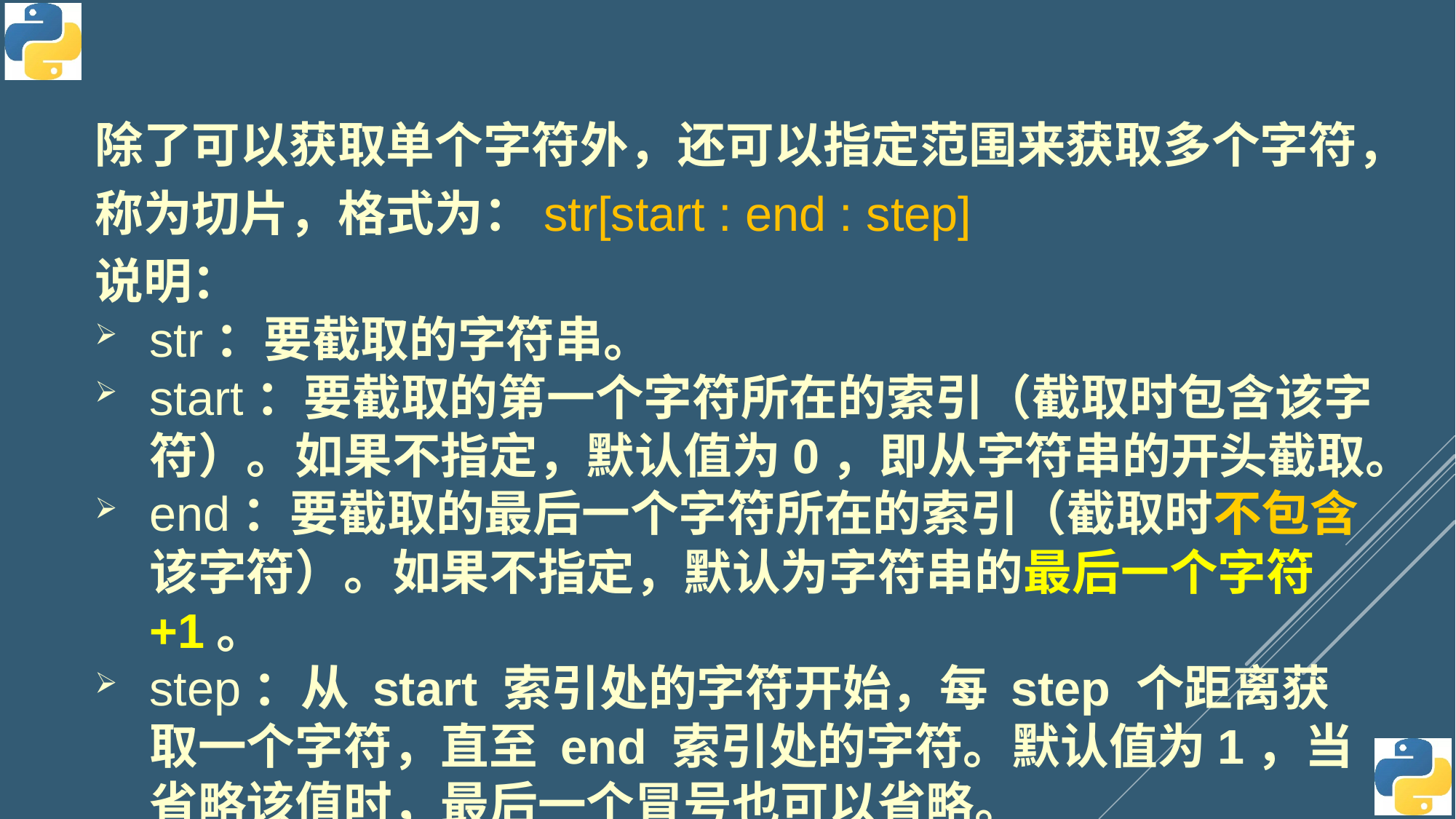

除了可以获取单个字符外，还可以指定范围来获取多个字符，称为切片，格式为：str[start : end : step]
说明：
str：要截取的字符串。
start：要截取的第一个字符所在的索引（截取时包含该字符）。如果不指定，默认值为0，即从字符串的开头截取。
end：要截取的最后一个字符所在的索引（截取时不包含该字符）。如果不指定，默认为字符串的最后一个字符+1。
step：从 start 索引处的字符开始，每 step 个距离获取一个字符，直至 end 索引处的字符。默认值为1，当省略该值时，最后一个冒号也可以省略。